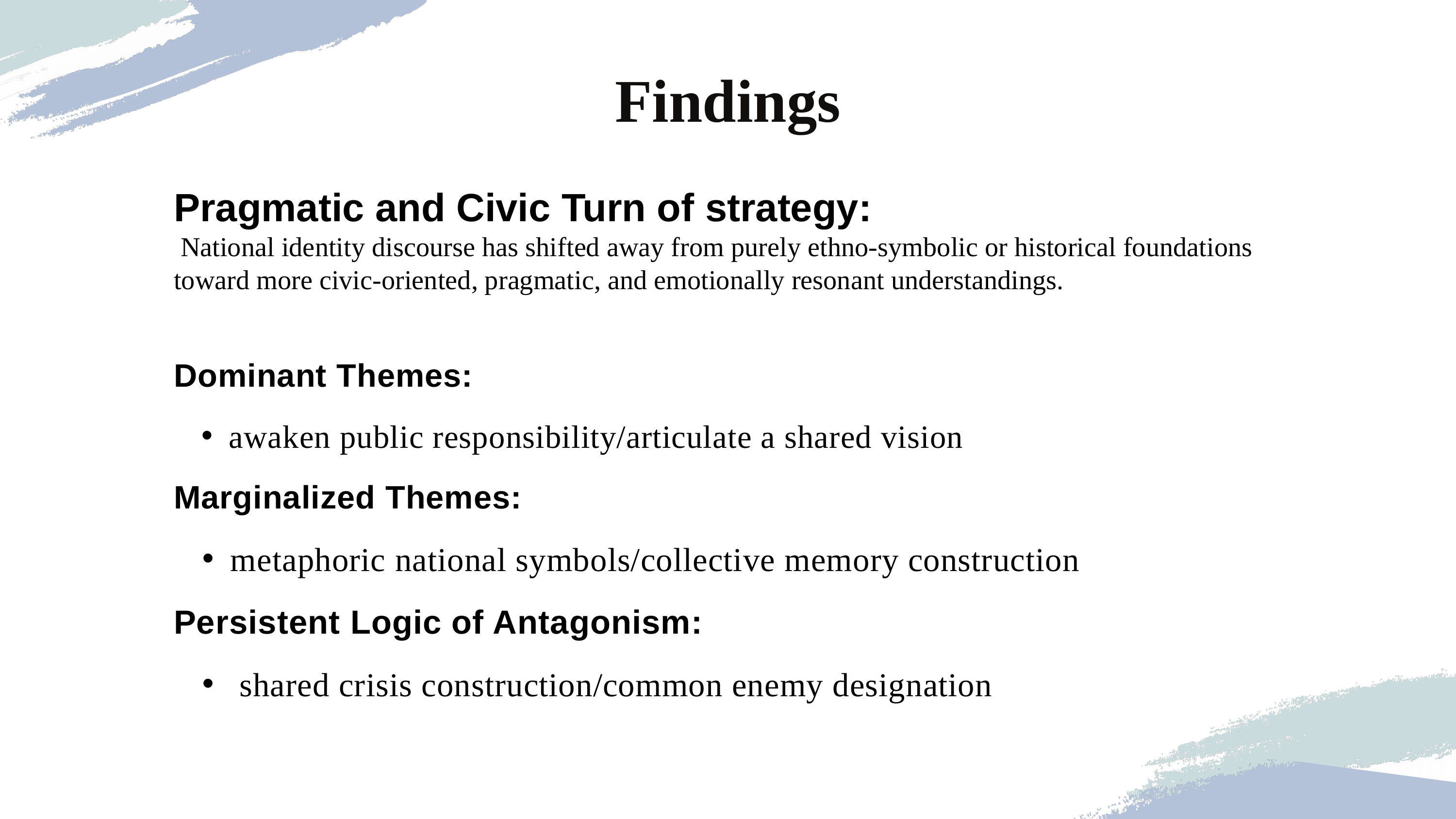

Findings
Pragmatic and Civic Turn of strategy:
 National identity discourse has shifted away from purely ethno-symbolic or historical foundations toward more civic-oriented, pragmatic, and emotionally resonant understandings.
Dominant Themes:
awaken public responsibility/articulate a shared vision
Marginalized Themes:
metaphoric national symbols/collective memory construction
Persistent Logic of Antagonism:
 shared crisis construction/common enemy designation
成果展示